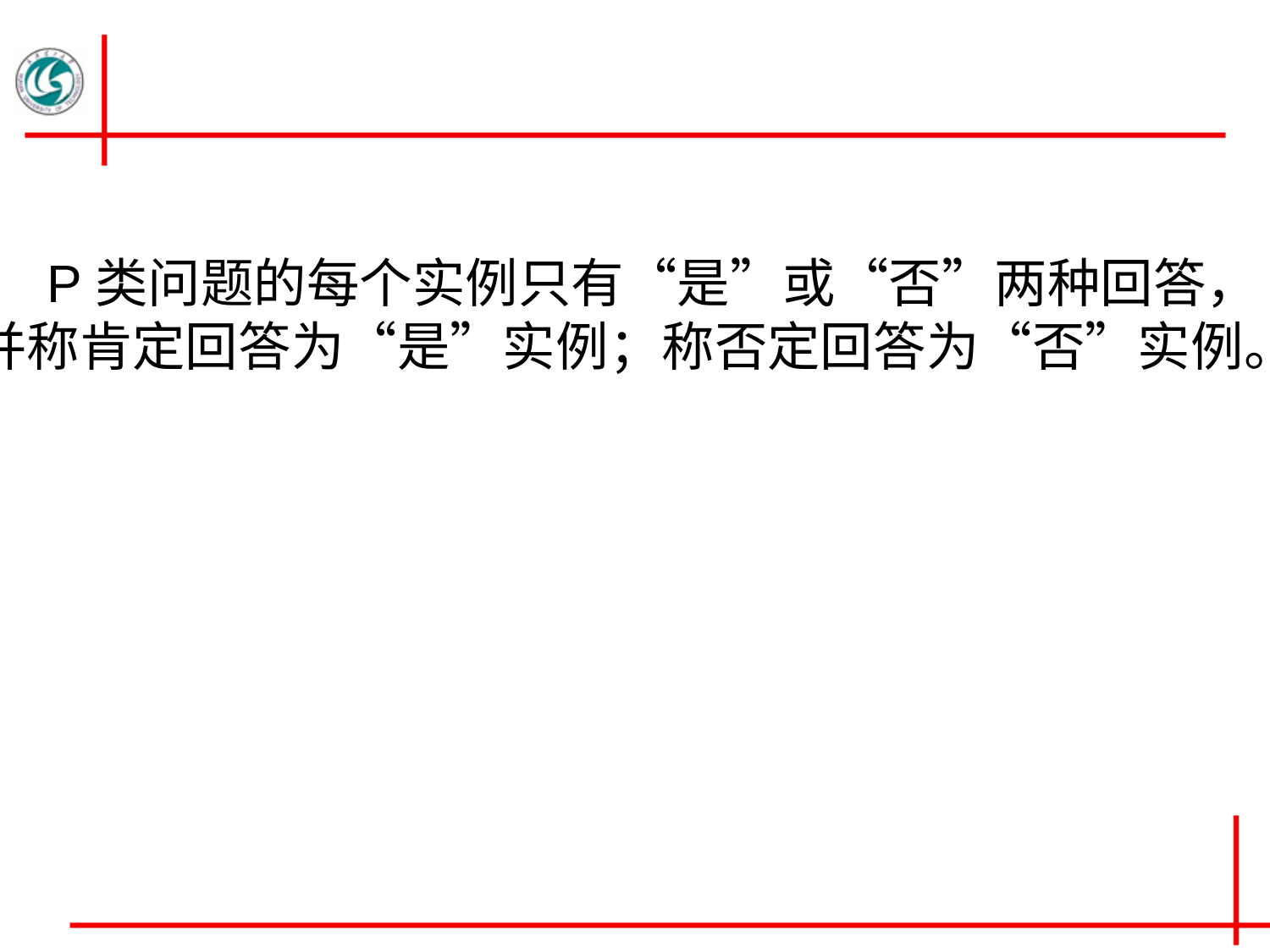

P类问题的每个实例只有“是”或“否”两种回答，
并称肯定回答为“是”实例；称否定回答为“否”实例。